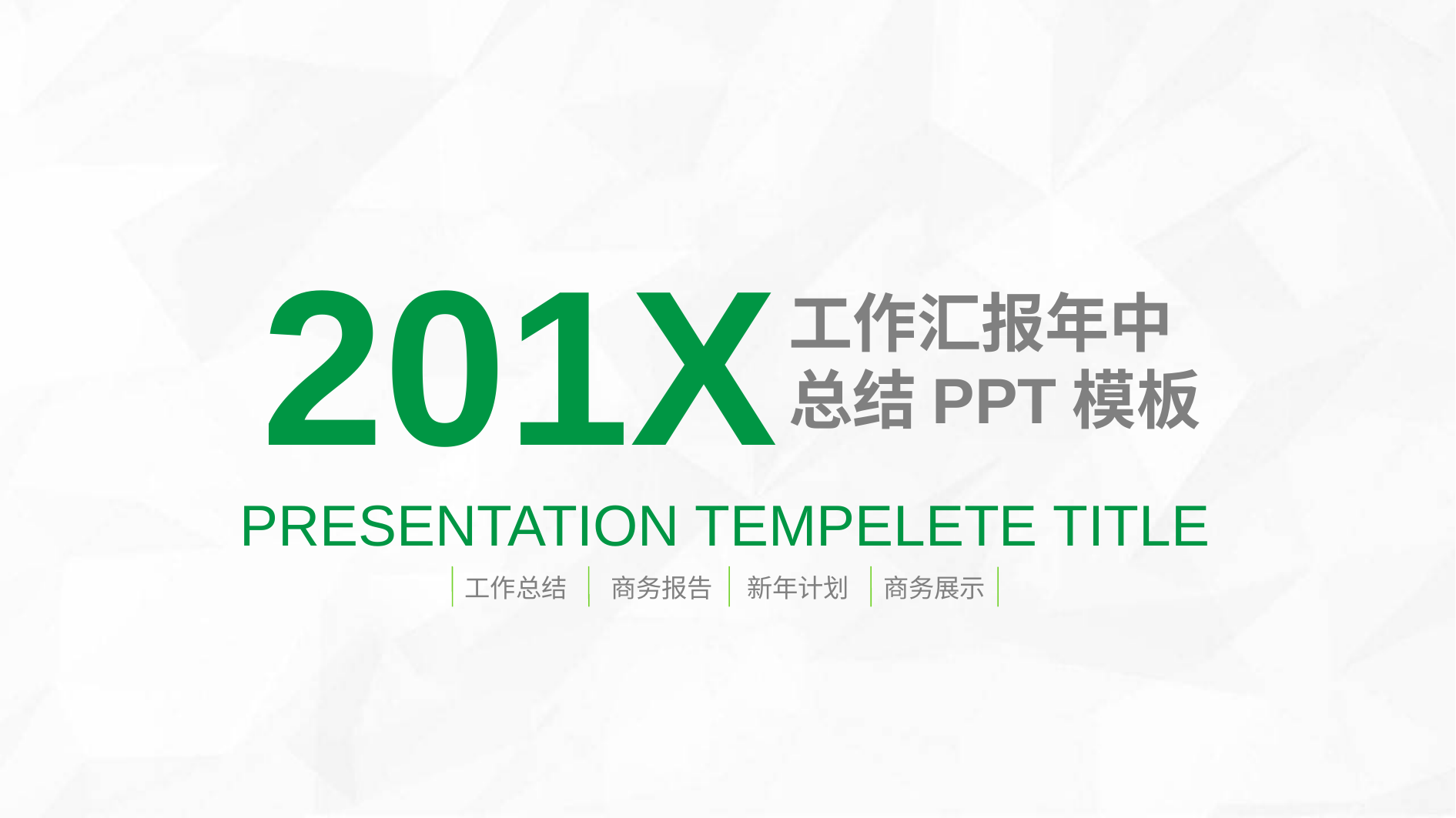

201X
工作汇报年中
总结PPT模板
PRESENTATION TEMPELETE TITLE

工作总结

商务报告

新年计划

商务展示